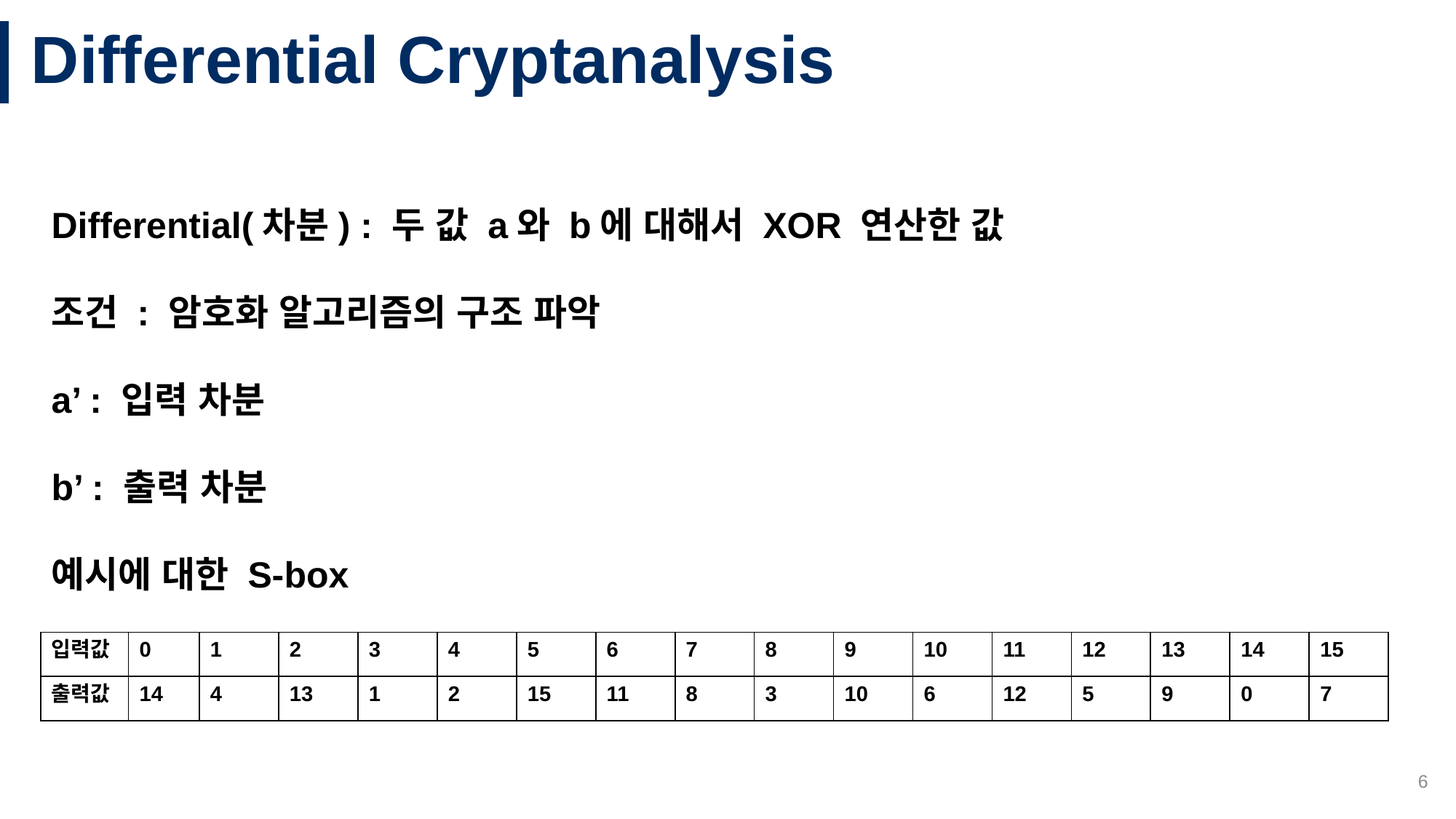

# Differential Cryptanalysis
Differential(차분) : 두 값 a와 b에 대해서 XOR 연산한 값
조건 : 암호화 알고리즘의 구조 파악
a’ : 입력 차분
b’ : 출력 차분
예시에 대한 S-box
| 입력값 | 0 | 1 | 2 | 3 | 4 | 5 | 6 | 7 | 8 | 9 | 10 | 11 | 12 | 13 | 14 | 15 |
| --- | --- | --- | --- | --- | --- | --- | --- | --- | --- | --- | --- | --- | --- | --- | --- | --- |
| 출력값 | 14 | 4 | 13 | 1 | 2 | 15 | 11 | 8 | 3 | 10 | 6 | 12 | 5 | 9 | 0 | 7 |
6